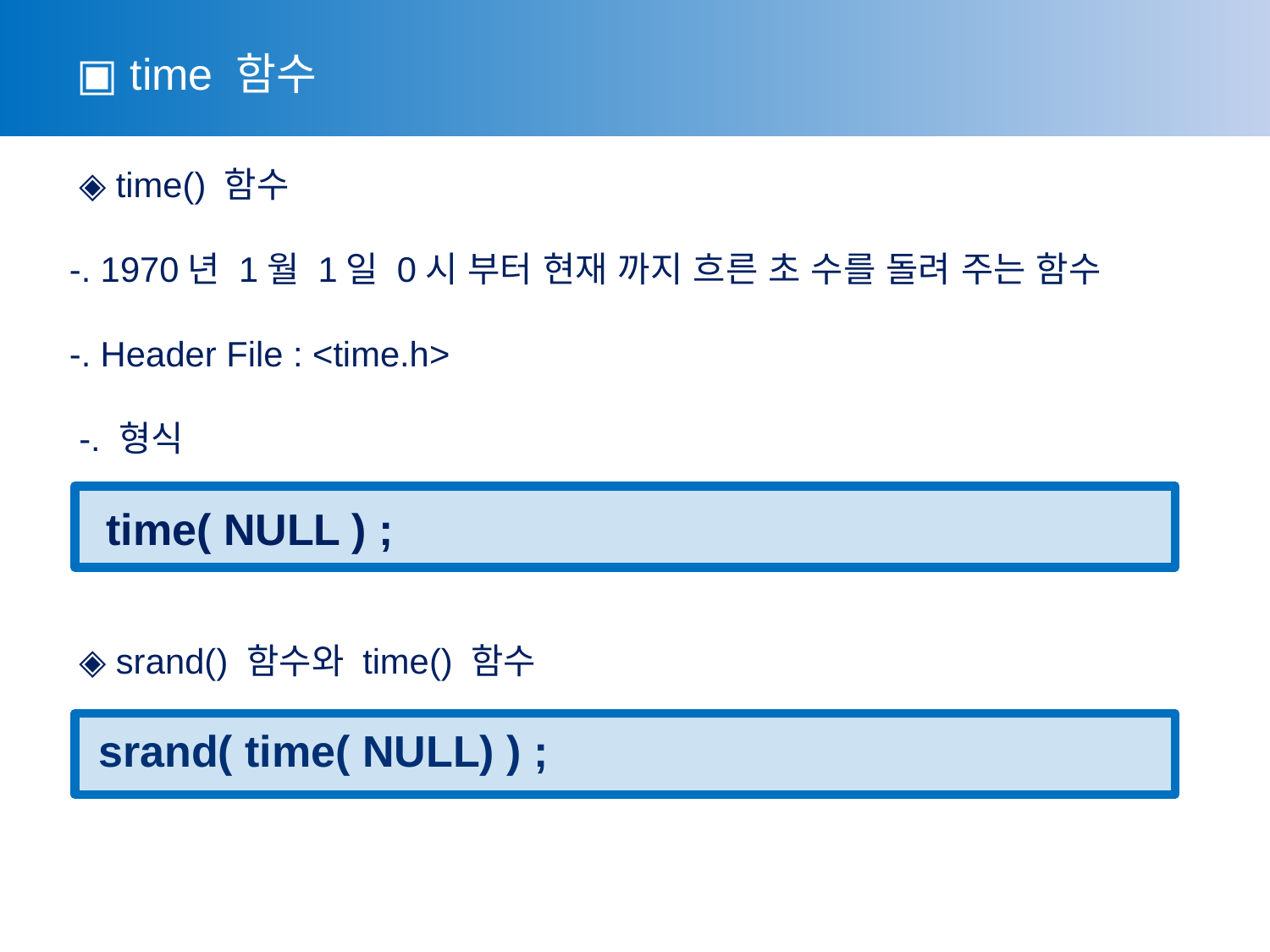

▣ time 함수
 ◈ time() 함수

-. 1970년 1월 1일 0시 부터 현재 까지 흐른 초 수를 돌려 주는 함수

-. Header File : <time.h>

 -. 형식

   time( NULL ) ;

 ◈ srand() 함수와 time() 함수

   srand( time( NULL) ) ;